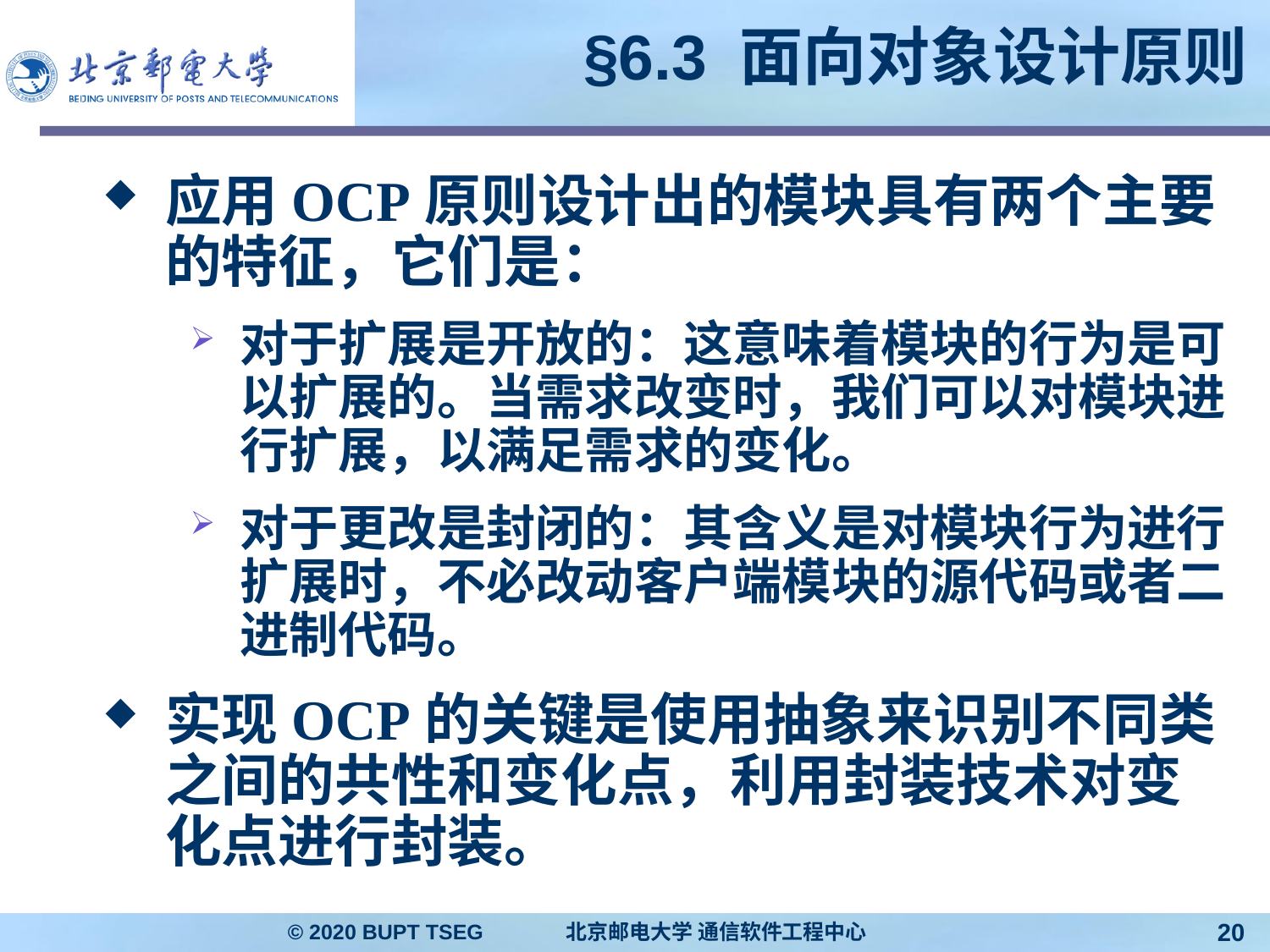

# §6.3 面向对象设计原则
应用OCP原则设计出的模块具有两个主要的特征，它们是：
对于扩展是开放的：这意味着模块的行为是可以扩展的。当需求改变时，我们可以对模块进行扩展，以满足需求的变化。
对于更改是封闭的：其含义是对模块行为进行扩展时，不必改动客户端模块的源代码或者二进制代码。
实现OCP的关键是使用抽象来识别不同类之间的共性和变化点，利用封装技术对变化点进行封装。

© 2020 BUPT TSEG             北京邮电大学 通信软件工程中心